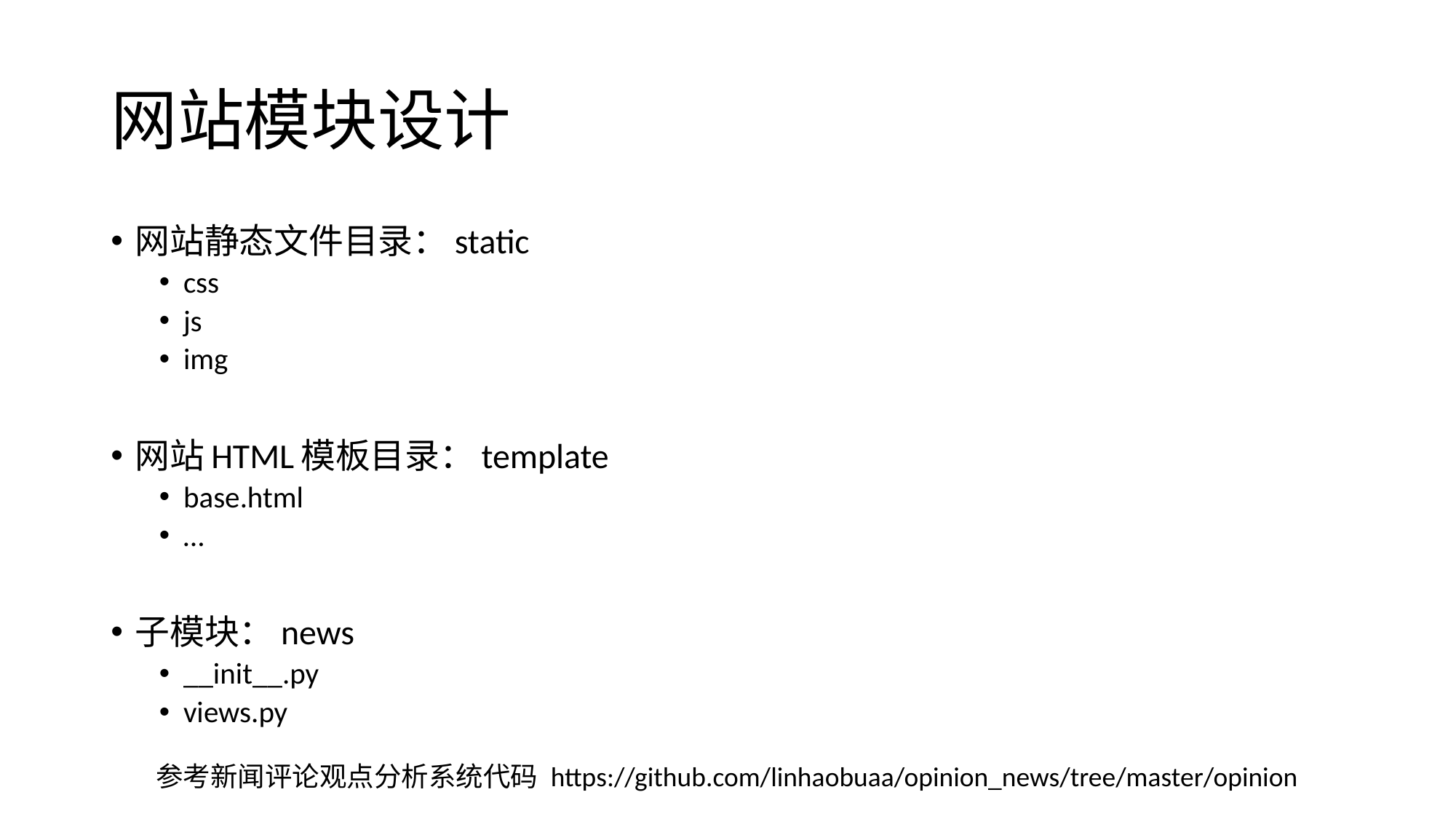

# 网站模块设计
网站静态文件目录：static
css
js
img

网站HTML模板目录：template
base.html
…

子模块：news
__init__.py
views.py
参考新闻评论观点分析系统代码 https://github.com/linhaobuaa/opinion_news/tree/master/opinion